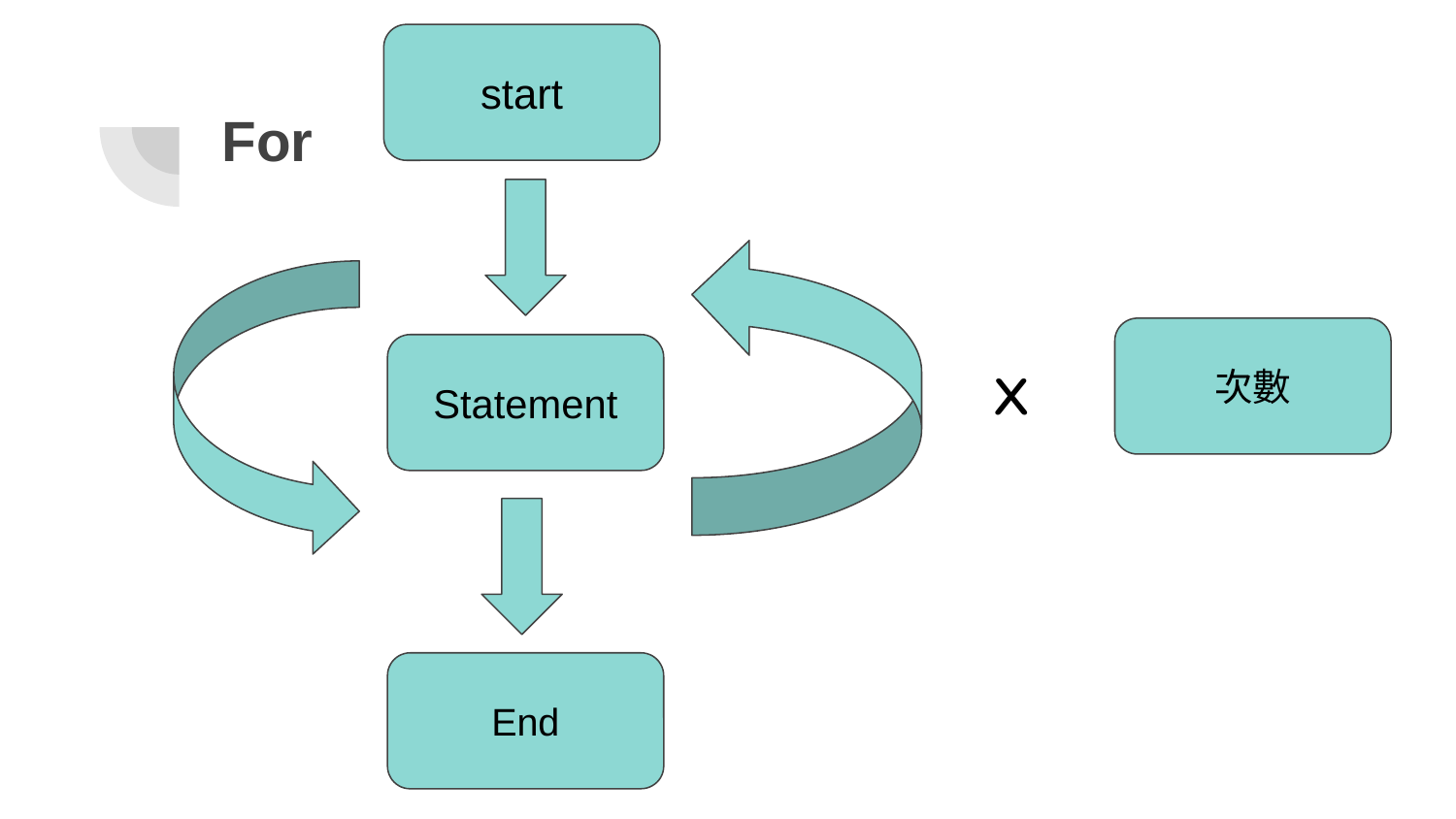

start
# For

次數
x
Statement

End